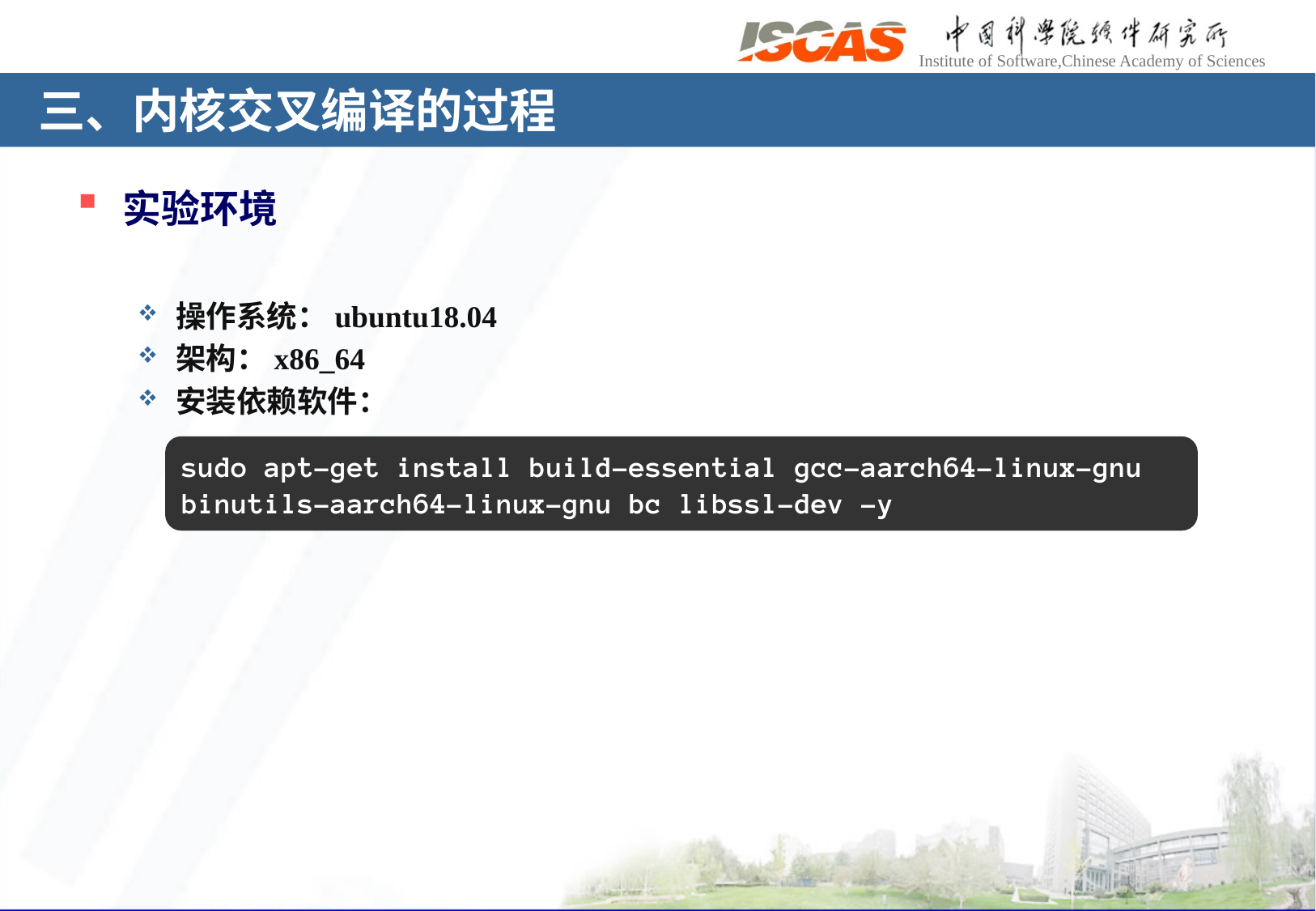

# 三、内核交叉编译的过程
实验环境

操作系统：ubuntu18.04
架构：x86_64
安装依赖软件：

sudo apt-get install build-essential gcc-aarch64-linux-gnu binutils-aarch64-linux-gnu bc libssl-dev -y